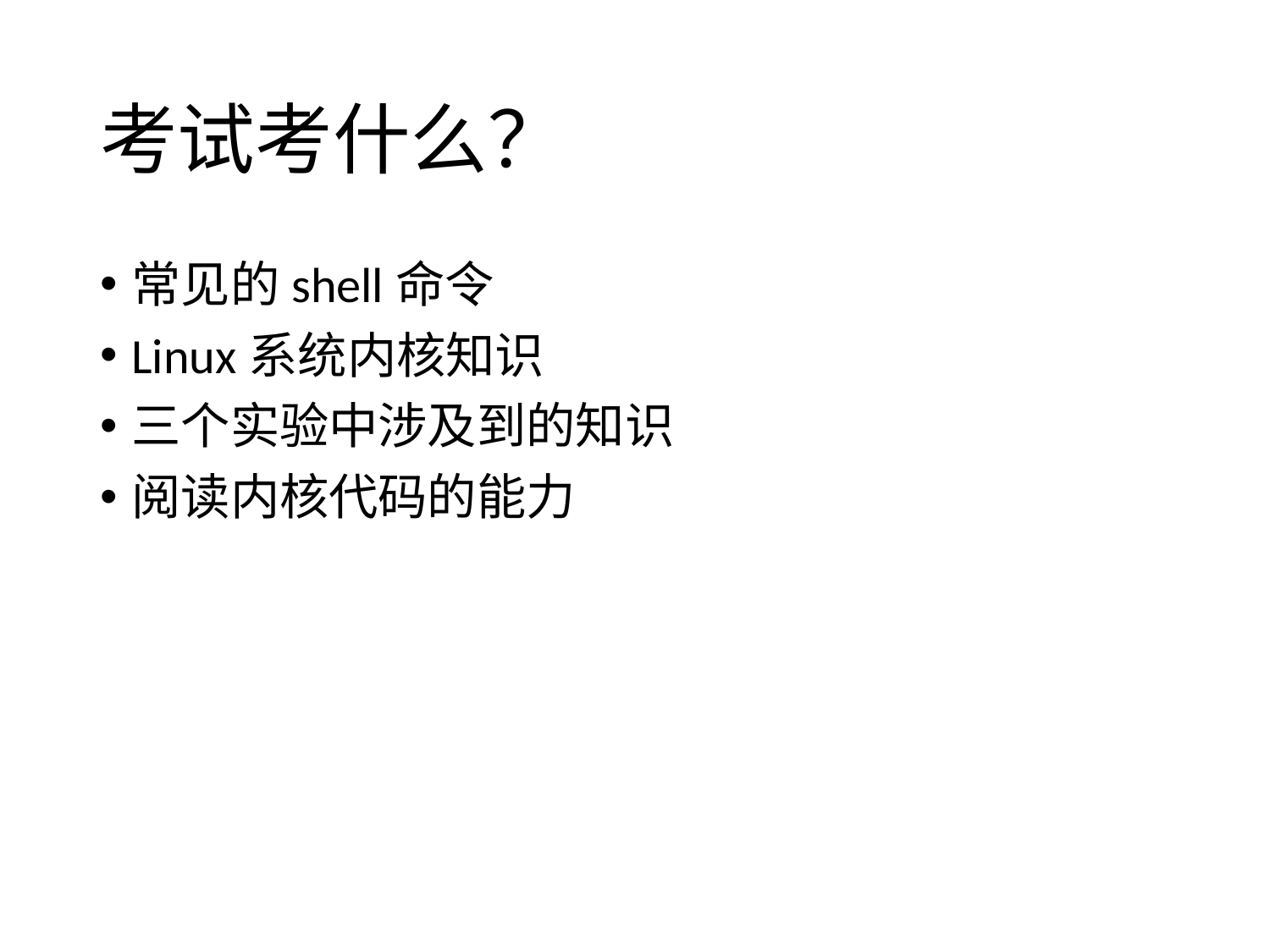

# 考试考什么？
常见的shell命令
Linux系统内核知识
三个实验中涉及到的知识
阅读内核代码的能力